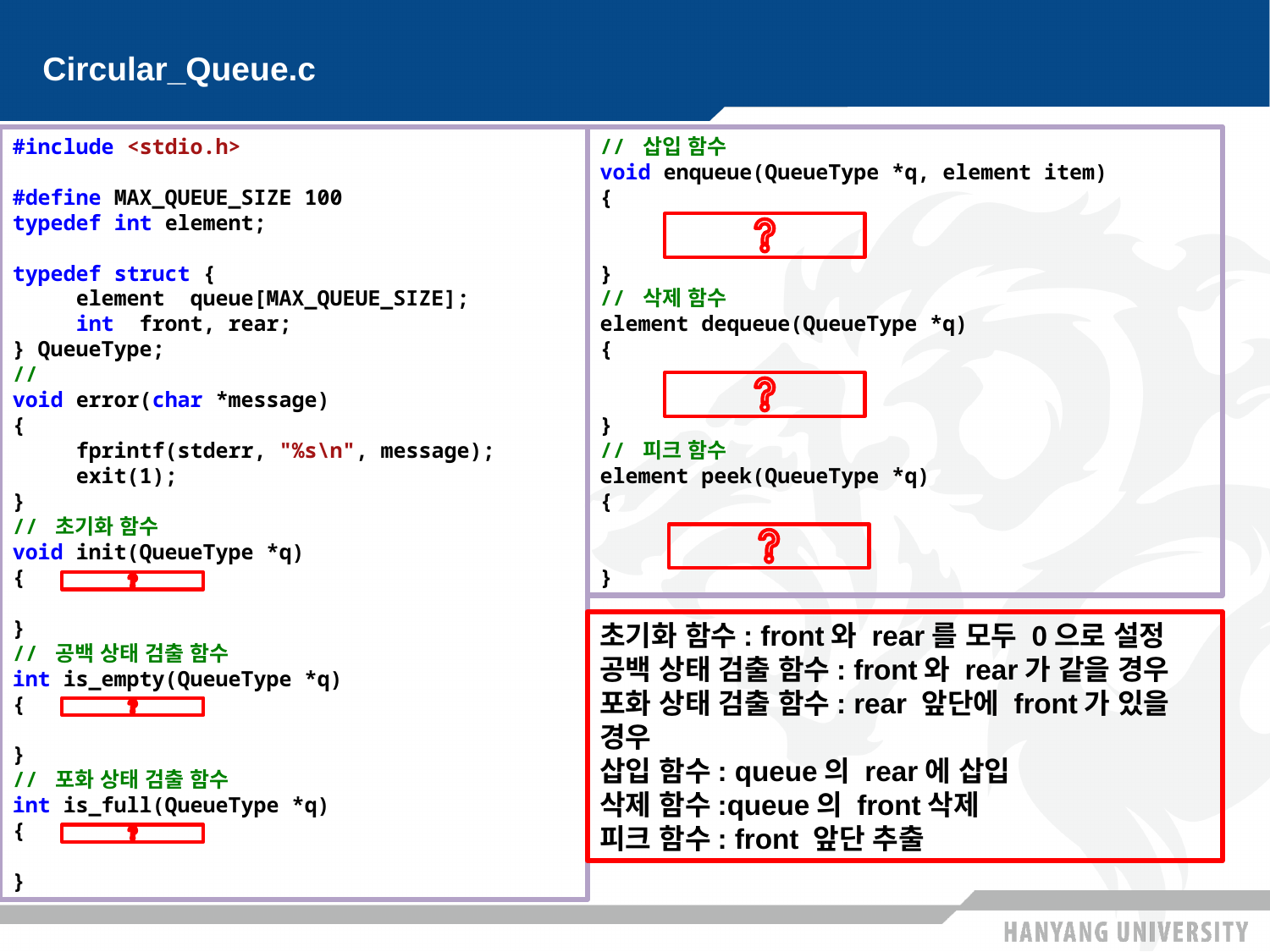

# Circular_Queue.c
#include <stdio.h>

#define MAX_QUEUE_SIZE 100
typedef int element;

typedef struct {
     element  queue[MAX_QUEUE_SIZE];
     int  front, rear;
} QueueType;
//
void error(char *message)
{
     fprintf(stderr, "%s\n", message);
     exit(1);
}
// 초기화 함수
void init(QueueType *q)
{

}
// 공백 상태 검출 함수
int is_empty(QueueType *q)
{

}
// 포화 상태 검출 함수
int is_full(QueueType *q)
{

}
// 삽입 함수
void enqueue(QueueType *q, element item)
{

}
// 삭제 함수
element dequeue(QueueType *q)
{

}
// 피크 함수
element peek(QueueType *q)
{

}

초기화 함수: front와 rear를 모두 0으로 설정
공백 상태 검출 함수: front와 rear가 같을 경우
포화 상태 검출 함수: rear 앞단에 front가 있을 경우
삽입 함수: queue의 rear에 삽입
삭제 함수:queue의 front삭제
피크 함수: front 앞단 추출